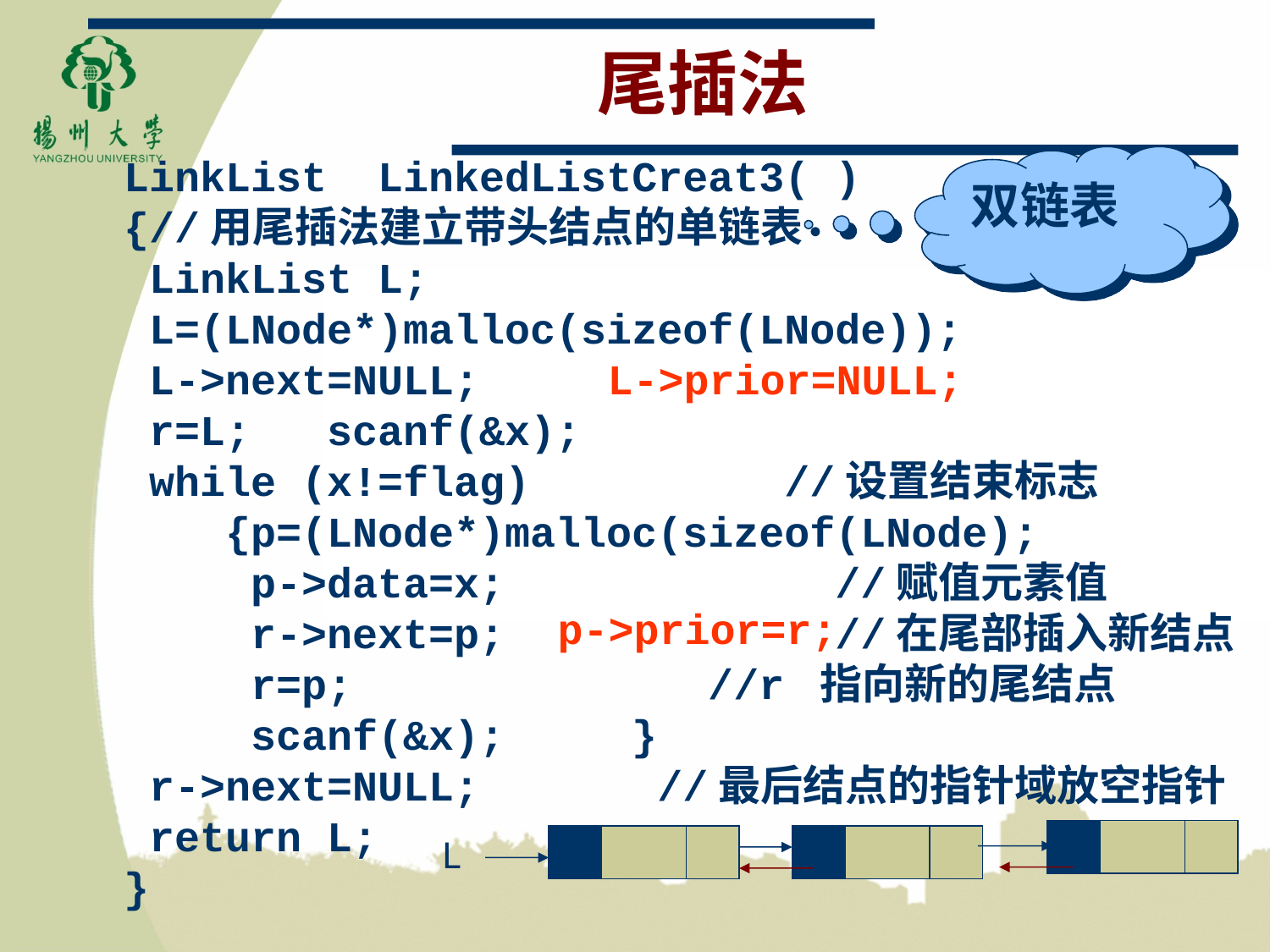

尾插法
LinkList  LinkedListCreat3( )
{//用尾插法建立带头结点的单链表
 LinkList L;
 L=(LNode*)malloc(sizeof(LNode));
 L->next=NULL;
 r=L;   scanf(&x);
 while (x!=flag)          //设置结束标志
    {p=(LNode*)malloc(sizeof(LNode);
     p->data=x;             //赋值元素值
     r->next=p;             //在尾部插入新结点
     r=p;              //r 指向新的尾结点
     scanf(&x);     }
 r->next=NULL;       //最后结点的指针域放空指针
 return L;
}
双链表
L->prior=NULL;
p->prior=r;

L